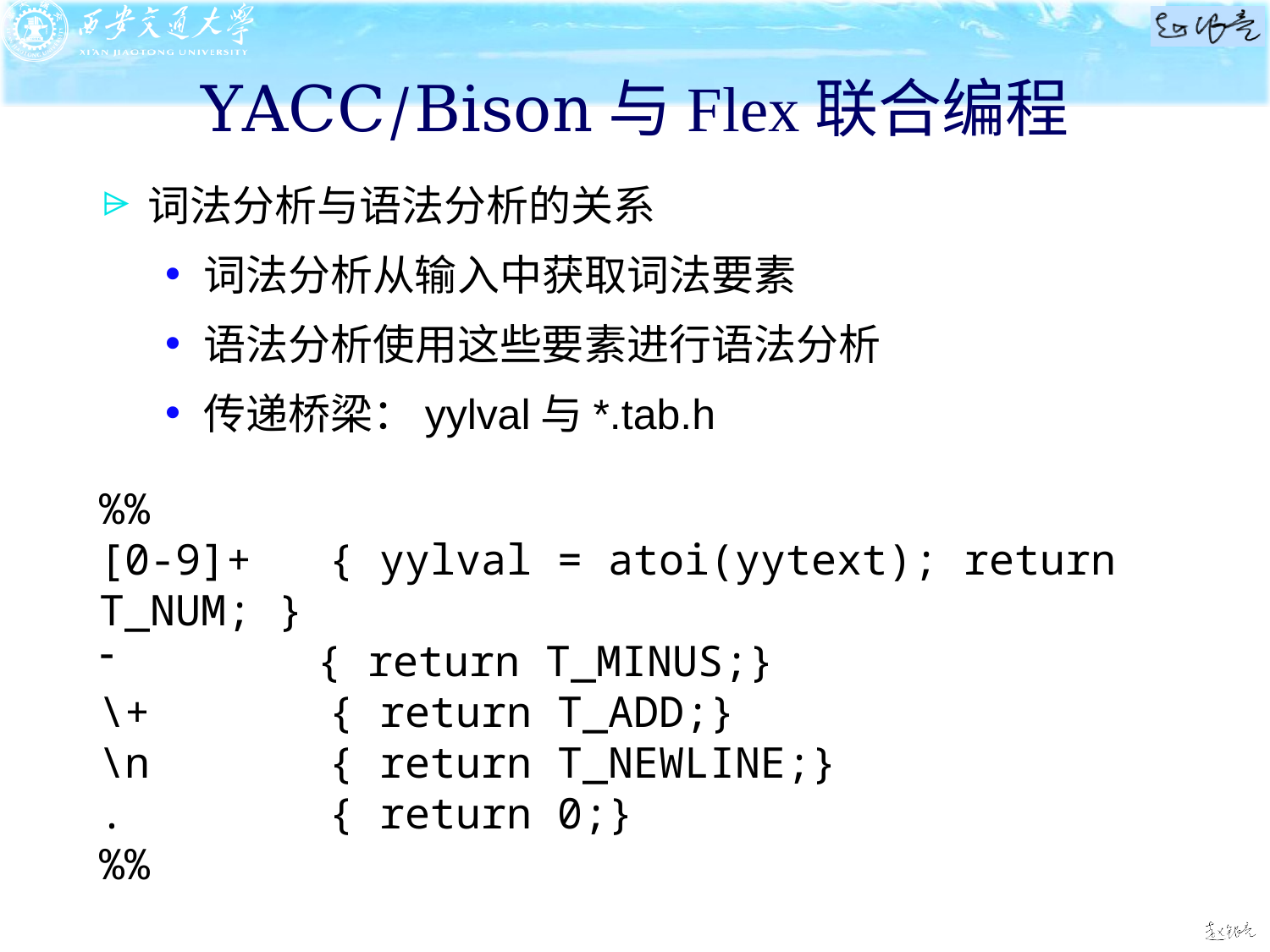

# YACC/Bison与Flex联合编程
词法分析与语法分析的关系
词法分析从输入中获取词法要素
语法分析使用这些要素进行语法分析
传递桥梁：yylval与*.tab.h
%%
[0-9]+   { yylval = atoi(yytext); return T_NUM; }
       { return T_MINUS;}
\+       { return T_ADD;}
\n       { return T_NEWLINE;}
.        { return 0;}
%%